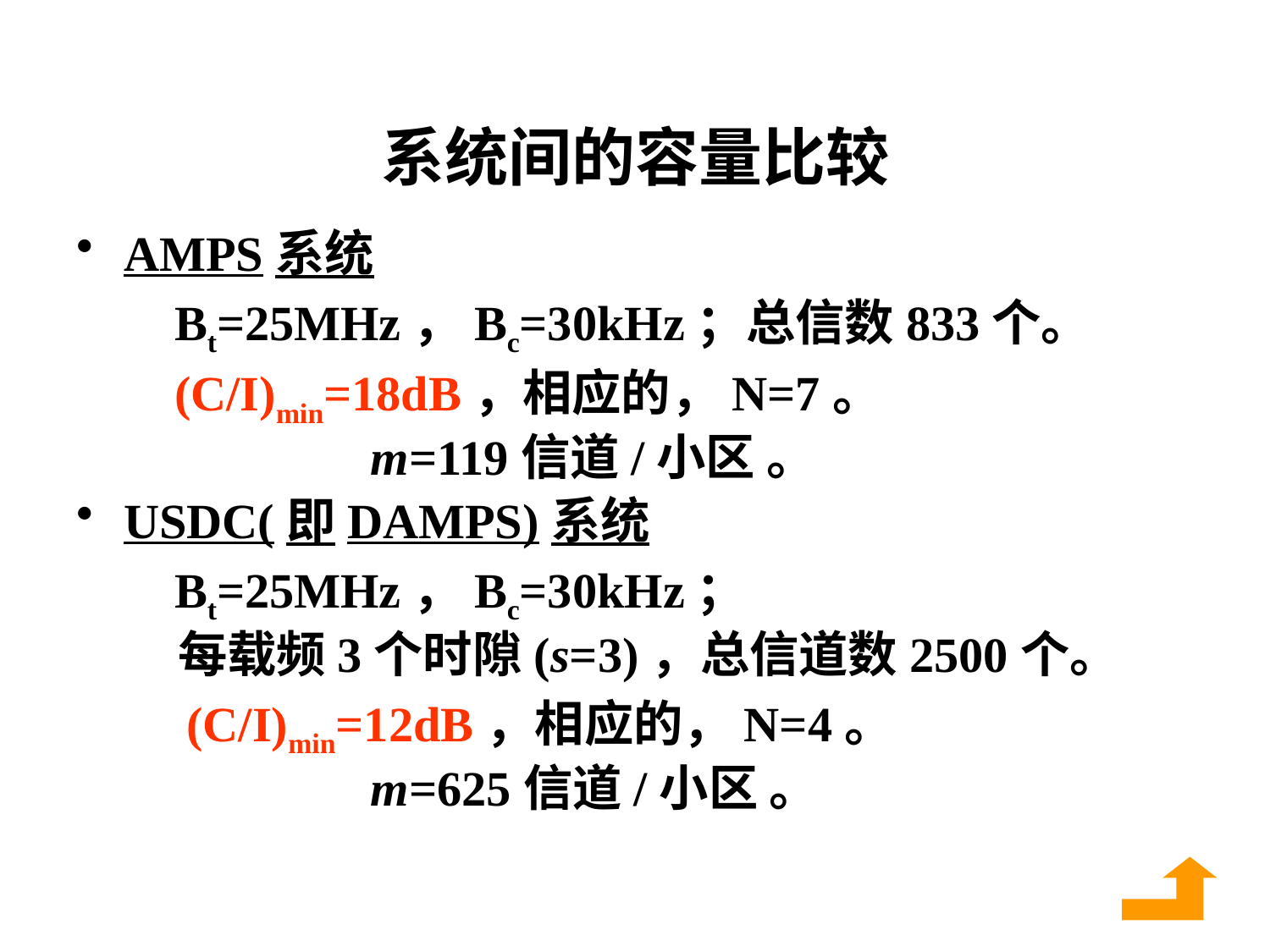

# 系统间的容量比较
AMPS系统
        Bt=25MHz，Bc=30kHz；总信数833个。
        (C/I)min=18dB，相应的，N=7。
                        m=119信道/小区 。
USDC(即DAMPS)系统
        Bt=25MHz，Bc=30kHz；
        每载频3个时隙(s=3)，总信道数2500个。
         (C/I)min=12dB，相应的，N=4。
                        m=625信道/小区 。